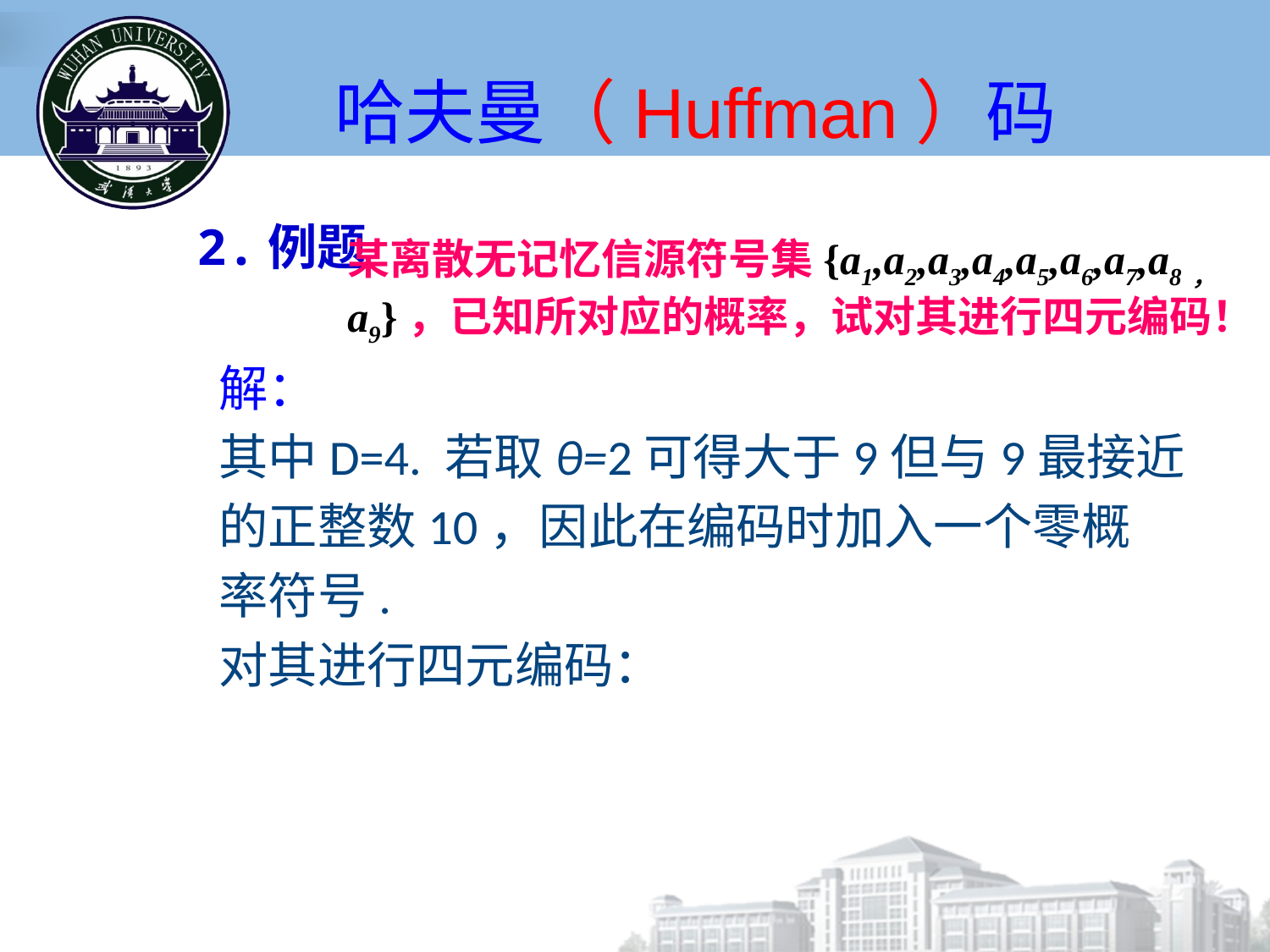

哈夫曼（Huffman）码

      2.例题
某离散无记忆信源符号集{a1,a2,a3,a4,a5,a6,a7,a8，a9}，已知所对应的概率，试对其进行四元编码！
解：
其中D=4. 若取θ=2可得大于9但与9最接近
的正整数10，因此在编码时加入一个零概
率符号.
对其进行四元编码：